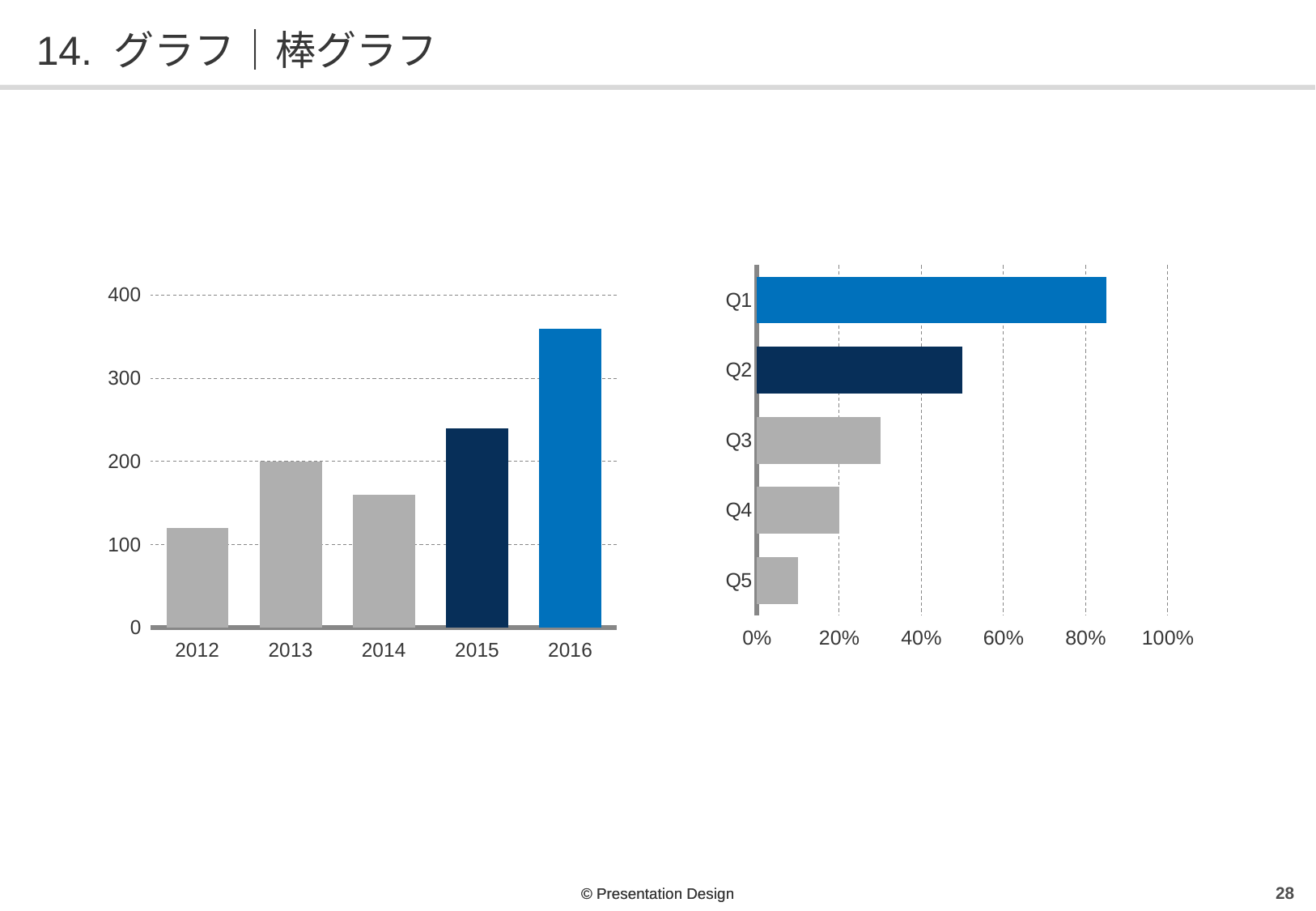

# 14. グラフ｜棒グラフ

### Chart

| Category |  |
|---|---|
| Q1 | 0.85 |
| Q2 | 0.5 |
| Q3 | 0.3 |
| Q4 | 0.2 |
| Q5 | 0.1 |

### Chart

| Category |  |  |
|---|---|---|
| 2012 | 120.0 | None |
| 2013 | 200.0 | None |
| 2014 | 160.0 | None |
| 2015 | 240.0 | None |
| 2016 | 360.0 | None |
28